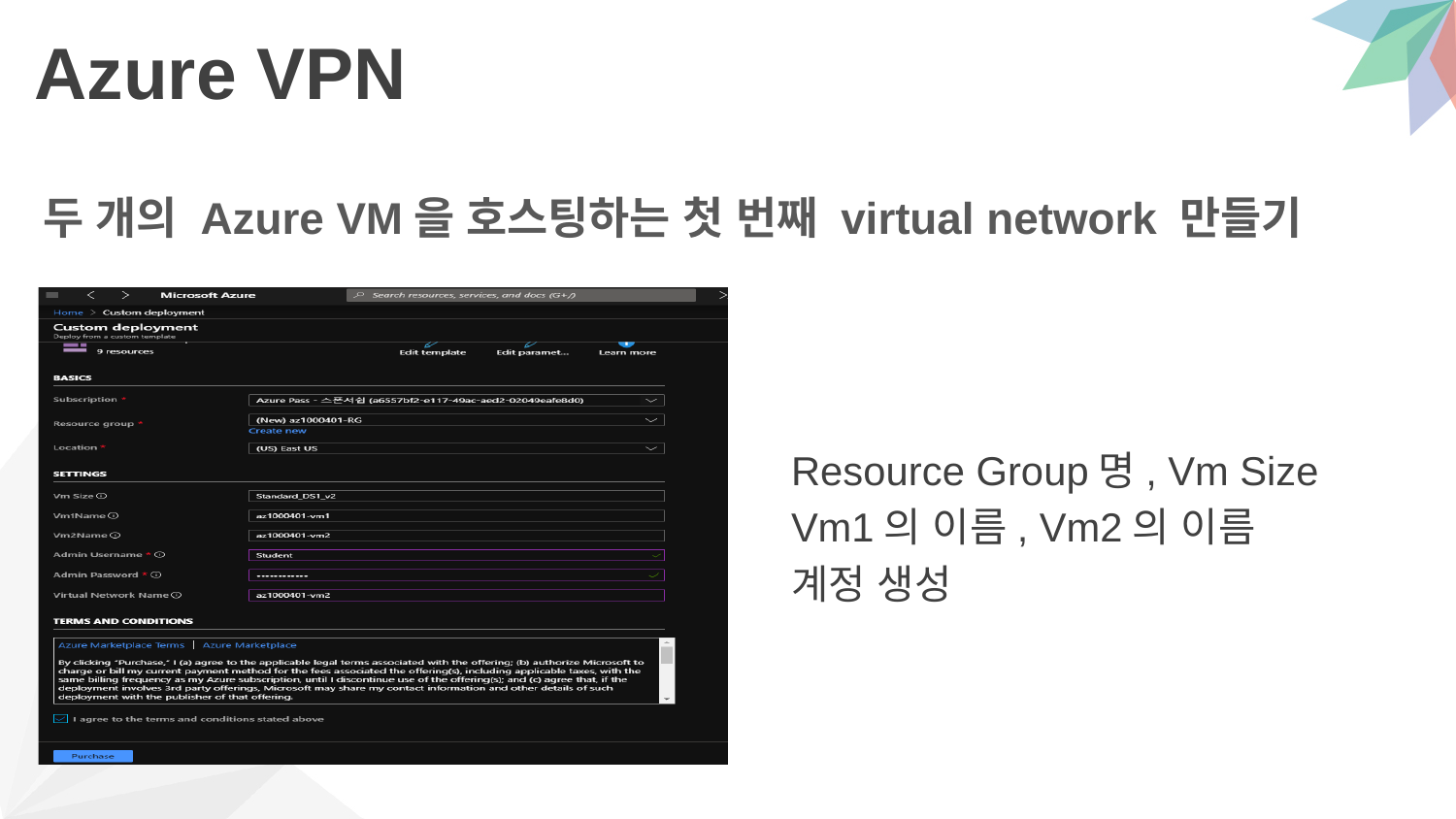

# Azure VPN
두 개의 Azure VM을 호스팅하는 첫 번째 virtual network 만들기

Resource Group명, Vm Size
Vm1의 이름, Vm2의 이름
계정 생성